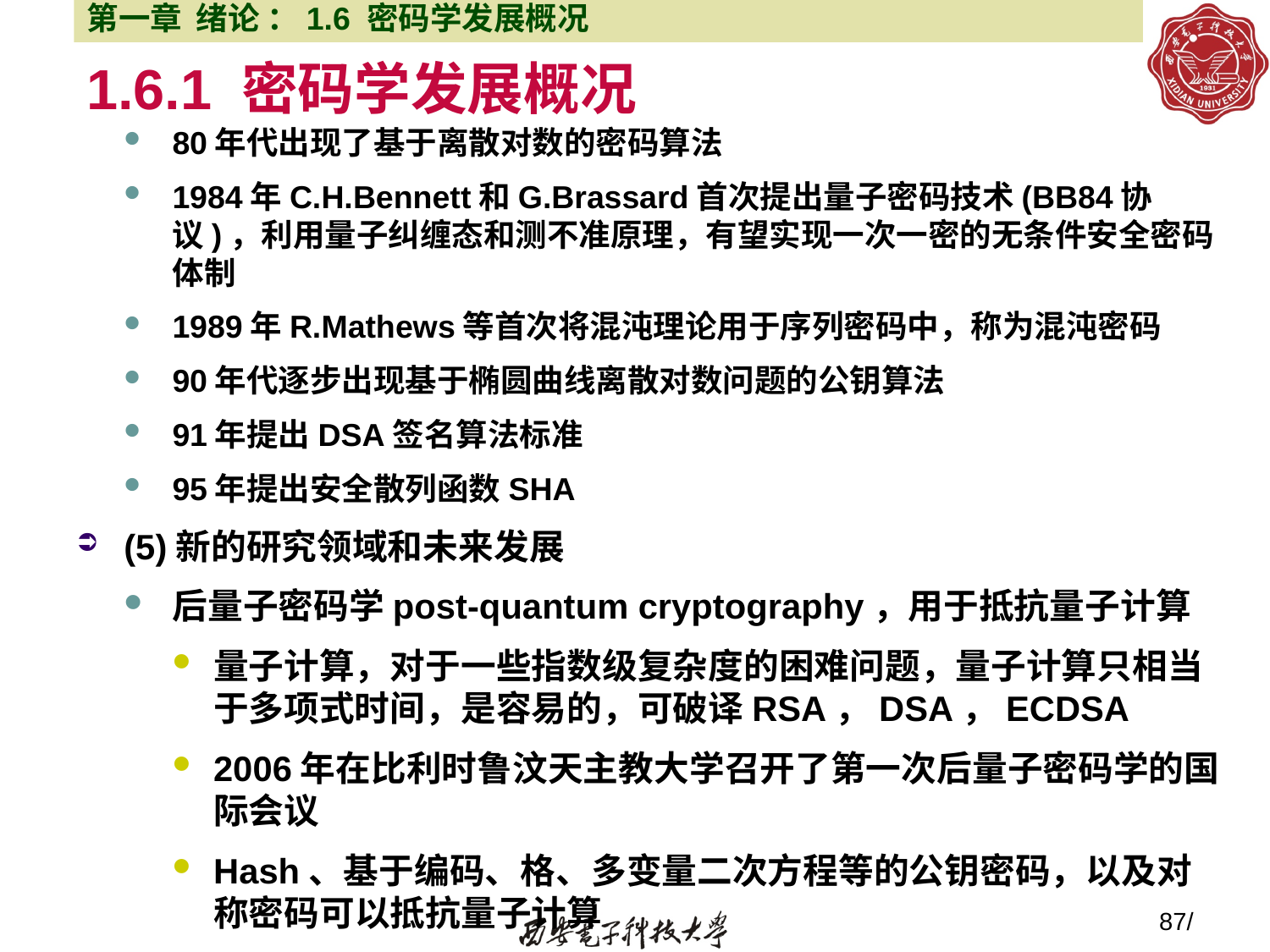

第一章  绪论 ：1.6 密码学发展概况
# 1.6.1 密码学发展概况
80年代出现了基于离散对数的密码算法
1984年C.H.Bennett和G.Brassard首次提出量子密码技术(BB84协议)，利用量子纠缠态和测不准原理，有望实现一次一密的无条件安全密码体制
1989年R.Mathews等首次将混沌理论用于序列密码中，称为混沌密码
90年代逐步出现基于椭圆曲线离散对数问题的公钥算法
91年提出DSA签名算法标准
95年提出安全散列函数SHA
(5)新的研究领域和未来发展
后量子密码学post-quantum cryptography，用于抵抗量子计算
量子计算，对于一些指数级复杂度的困难问题，量子计算只相当于多项式时间，是容易的，可破译RSA，DSA，ECDSA
2006年在比利时鲁汶天主教大学召开了第一次后量子密码学的国际会议
Hash、基于编码、格、多变量二次方程等的公钥密码，以及对称密码可以抵抗量子计算
87/